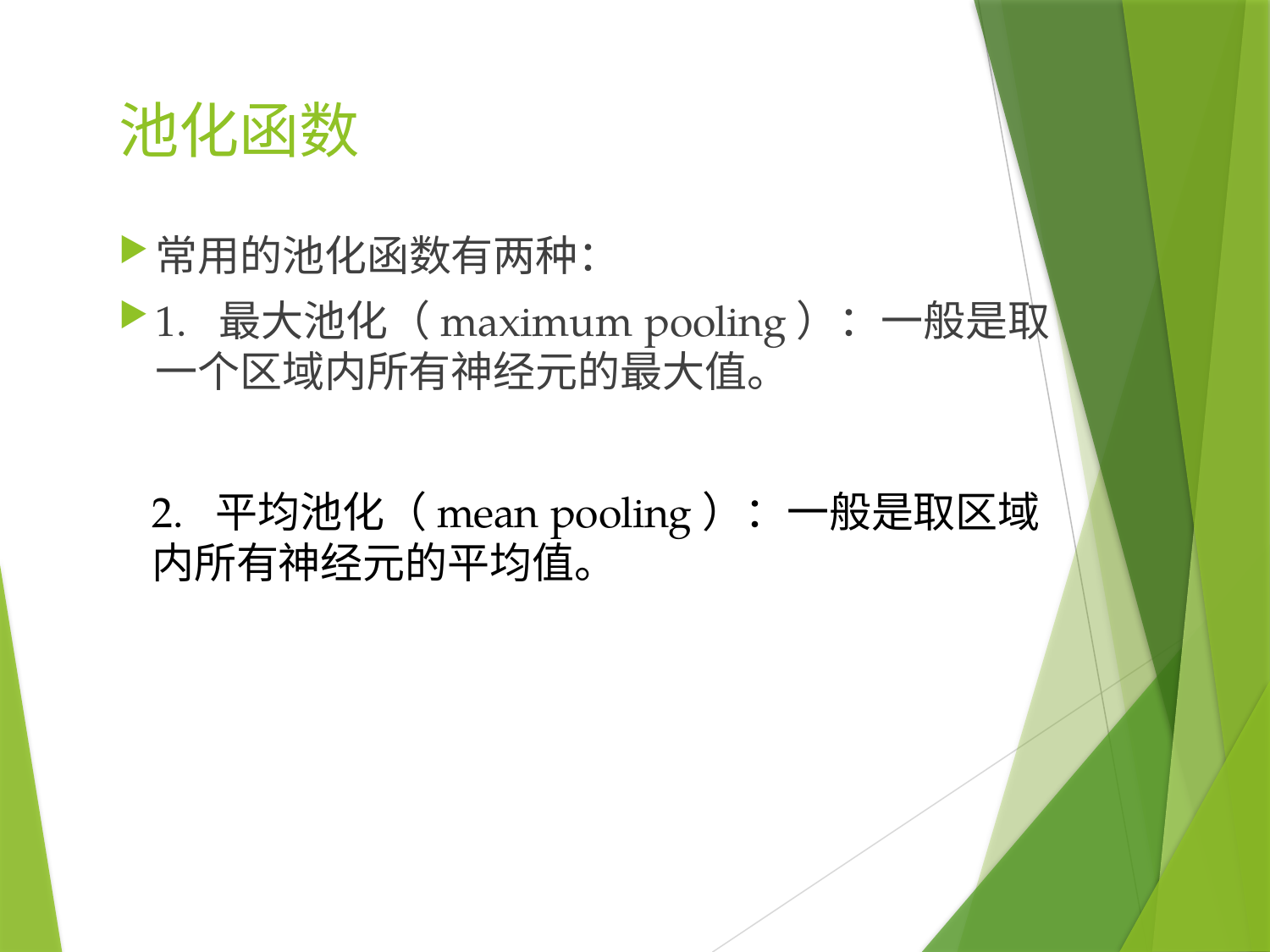

# 池化函数
常用的池化函数有两种：
1.  最大池化（maximum pooling）：一般是取一个区域内所有神经元的最大值。

2.  平均池化（mean pooling）：一般是取区域内所有神经元的平均值。